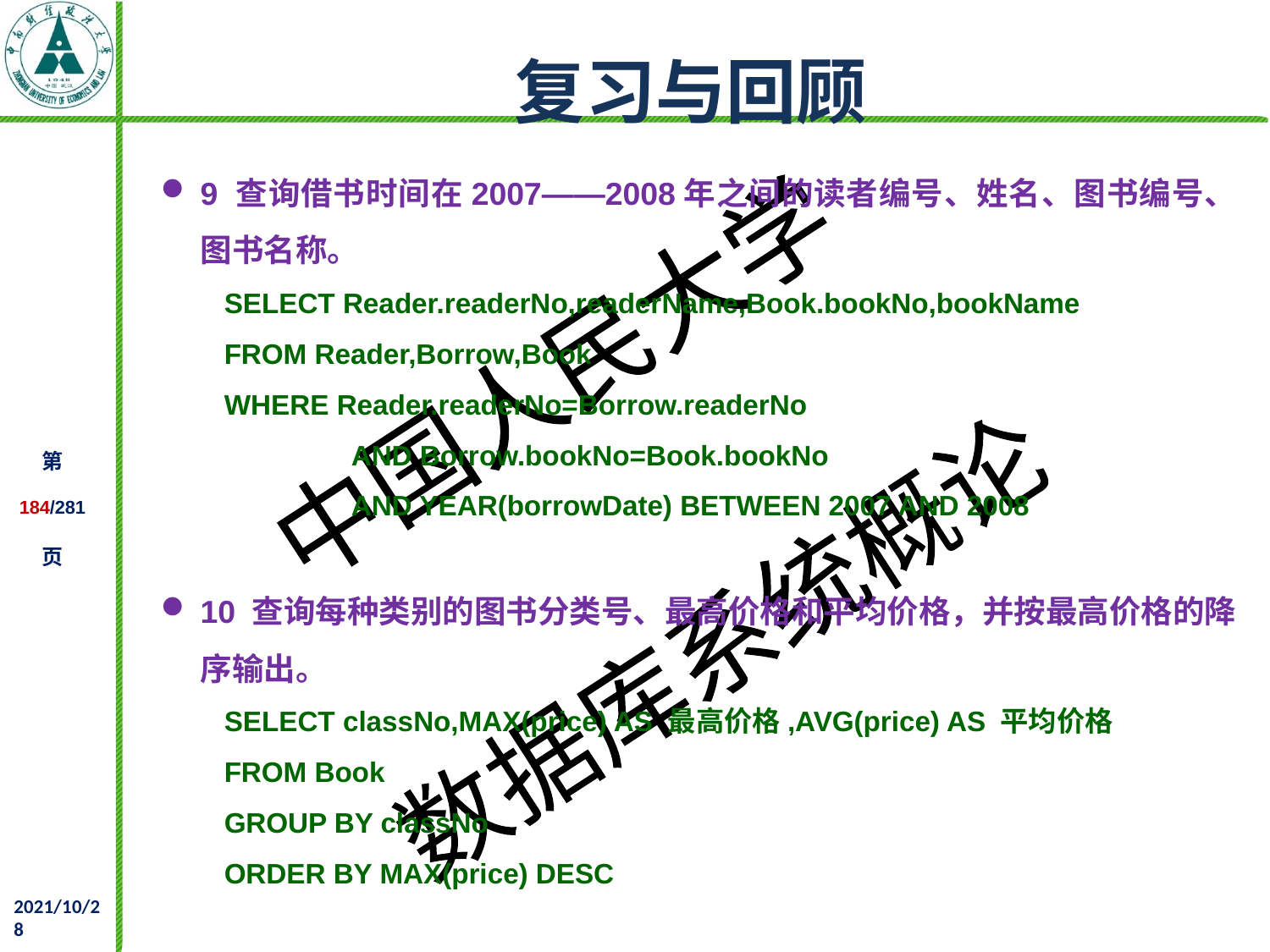

# 复习与回顾
9 查询借书时间在2007——2008年之间的读者编号、姓名、图书编号、图书名称。
SELECT Reader.readerNo,readerName,Book.bookNo,bookName
FROM Reader,Borrow,Book
WHERE Reader.readerNo=Borrow.readerNo
	AND Borrow.bookNo=Book.bookNo
	AND YEAR(borrowDate) BETWEEN 2007 AND 2008

10 查询每种类别的图书分类号、最高价格和平均价格，并按最高价格的降序输出。
SELECT classNo,MAX(price) AS 最高价格,AVG(price) AS 平均价格
FROM Book
GROUP BY classNo
ORDER BY MAX(price) DESC
2021/10/28